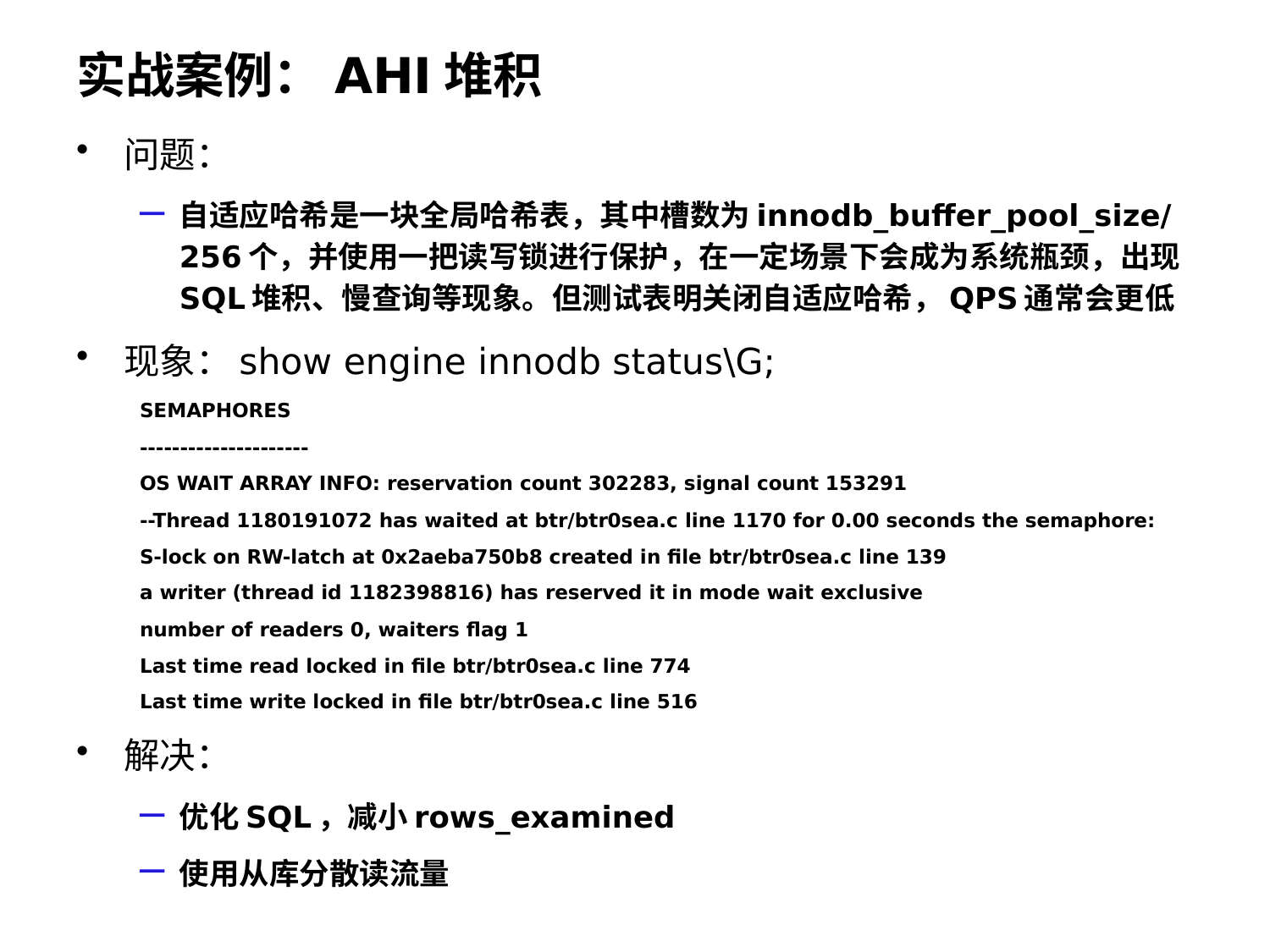

# 实战案例：AHI堆积
问题：
自适应哈希是一块全局哈希表，其中槽数为innodb_buffer_pool_size/256个，并使用一把读写锁进行保护，在一定场景下会成为系统瓶颈，出现SQL堆积、慢查询等现象。但测试表明关闭自适应哈希，QPS通常会更低
现象：show engine innodb status\G;
SEMAPHORES
---------------------
OS WAIT ARRAY INFO: reservation count 302283, signal count 153291
--Thread 1180191072 has waited at btr/btr0sea.c line 1170 for 0.00 seconds the semaphore:
S-lock on RW-latch at 0x2aeba750b8 created in file btr/btr0sea.c line 139
a writer (thread id 1182398816) has reserved it in mode wait exclusive
number of readers 0, waiters flag 1
Last time read locked in file btr/btr0sea.c line 774
Last time write locked in file btr/btr0sea.c line 516
解决：
优化SQL，减小rows_examined
使用从库分散读流量